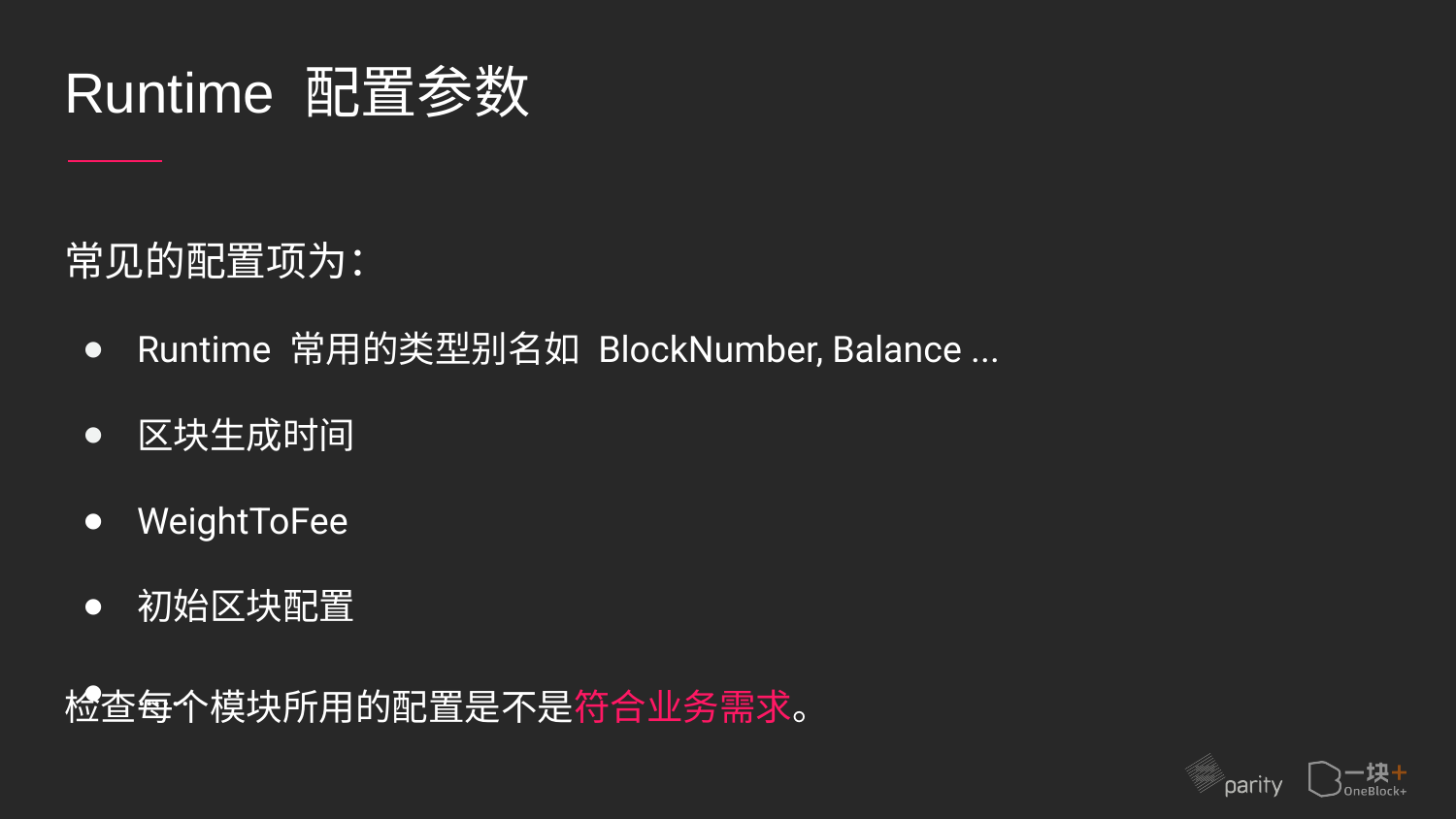

# Runtime 配置参数
常见的配置项为：
Runtime 常用的类型别名如 BlockNumber, Balance ...
区块生成时间
WeightToFee
初始区块配置
…...
检查每个模块所用的配置是不是符合业务需求。